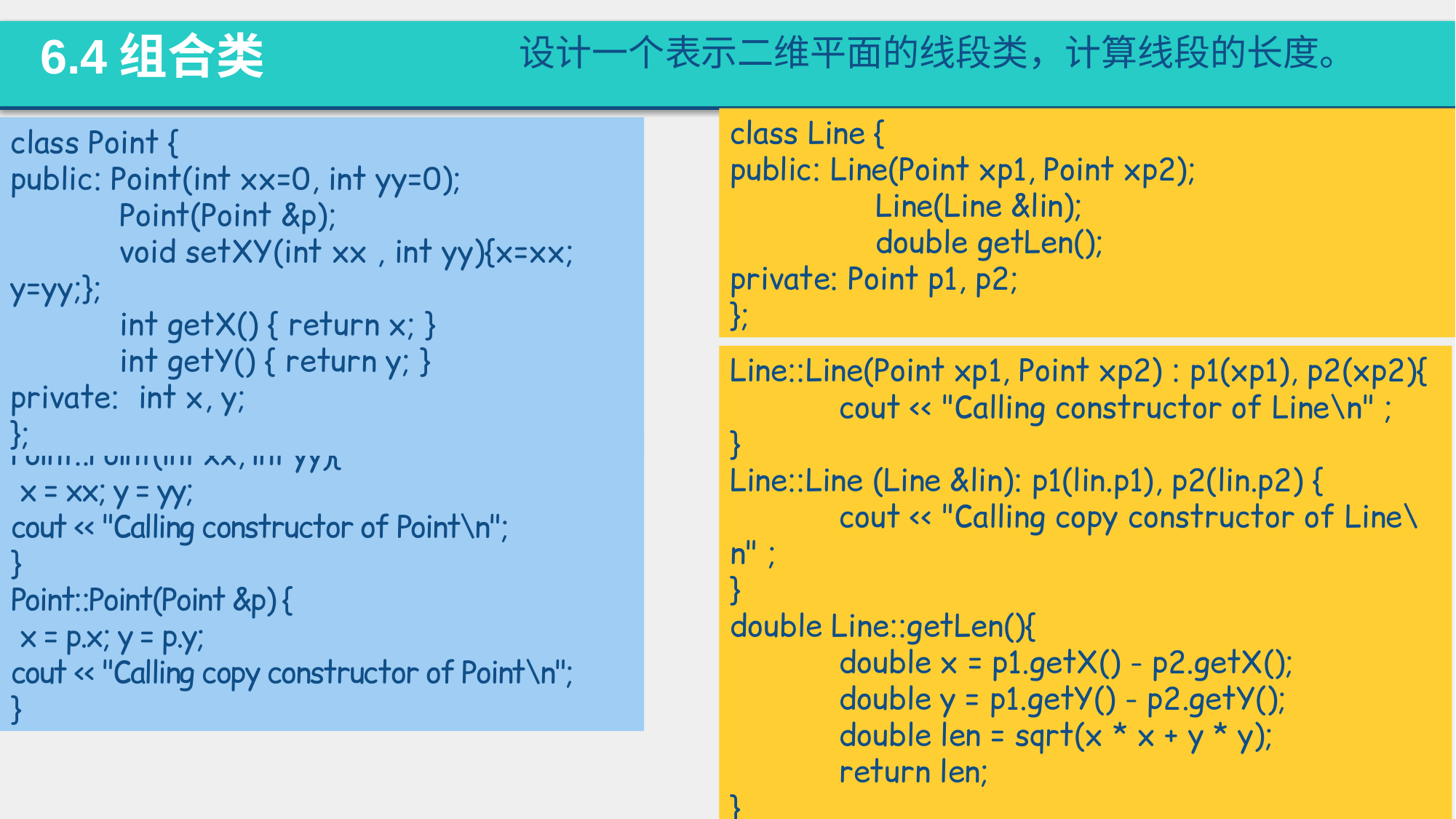

6.4组合类

设计一个表示二维平面的线段类，计算线段的长度。
class Line {
public: Line(Point xp1, Point xp2);
	    Line(Line &lin);
	    double getLen();
private: Point p1, p2;
};
class Point {
public: Point(int xx=0, int yy=0);
  	Point(Point &p);
	void setXY(int xx , int yy){x=xx; y=yy;};
	int getX() { return x; }
	int getY() { return y; }
private:  int x, y;
};
Line::Line(Point xp1, Point xp2) : p1(xp1), p2(xp2){
	cout << "Calling constructor of Line\n" ;
}
Line::Line (Line &lin): p1(lin.p1), p2(lin.p2) {
	cout << "Calling copy constructor of Line\n" ;
}
double Line::getLen(){
	double x = p1.getX() - p2.getX();
	double y = p1.getY() - p2.getY();
	double len = sqrt(x * x + y * y);
	return len;
}
Point::Point(int xx, int yy){
 x = xx; y = yy;
cout << "Calling constructor of Point\n";
}
Point::Point(Point &p) {
 x = p.x; y = p.y;
cout << "Calling copy constructor of Point\n";
}